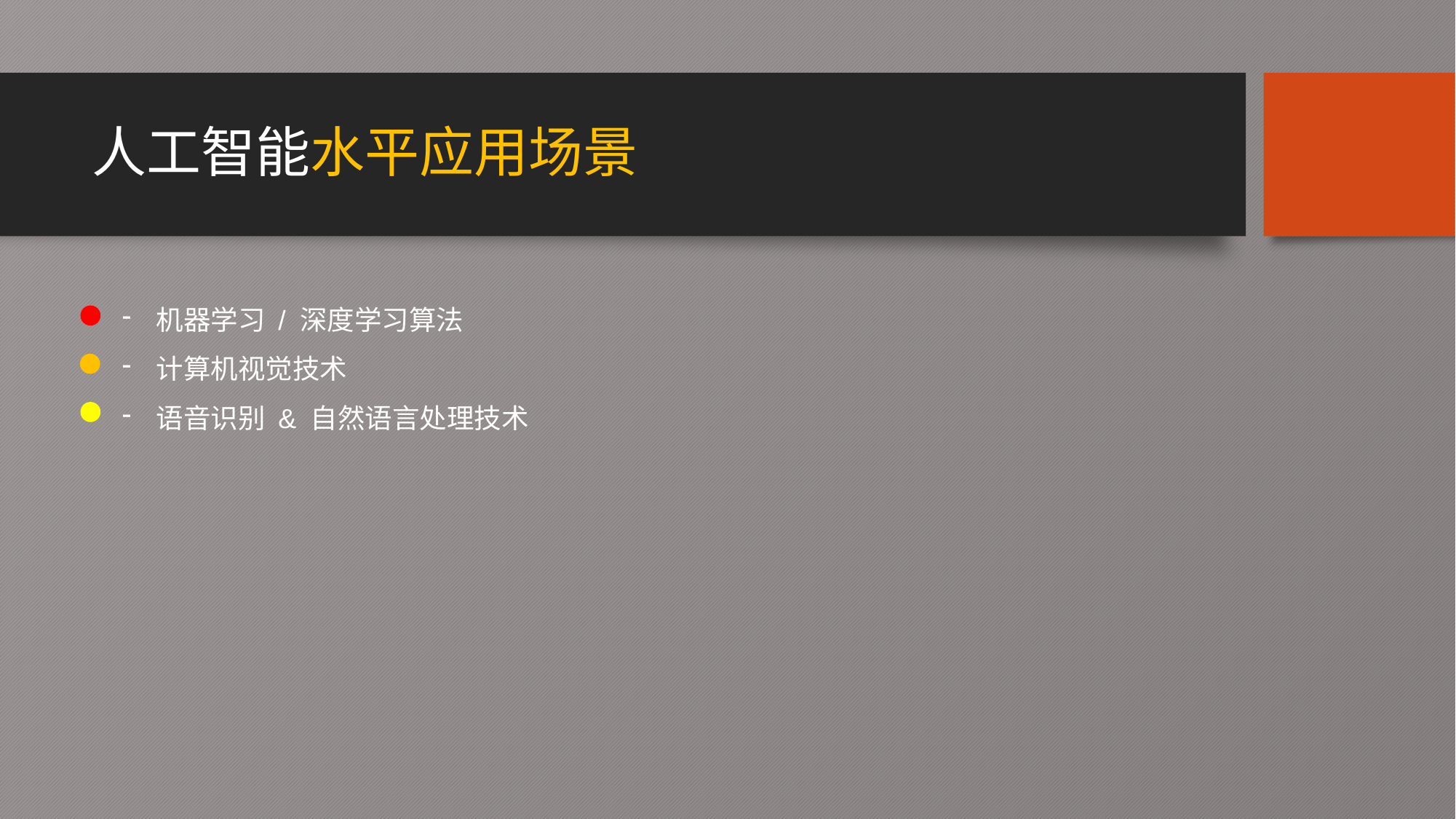

# 人工智能水平应用场景
机器学习 / 深度学习算法
计算机视觉技术
语音识别 & 自然语言处理技术